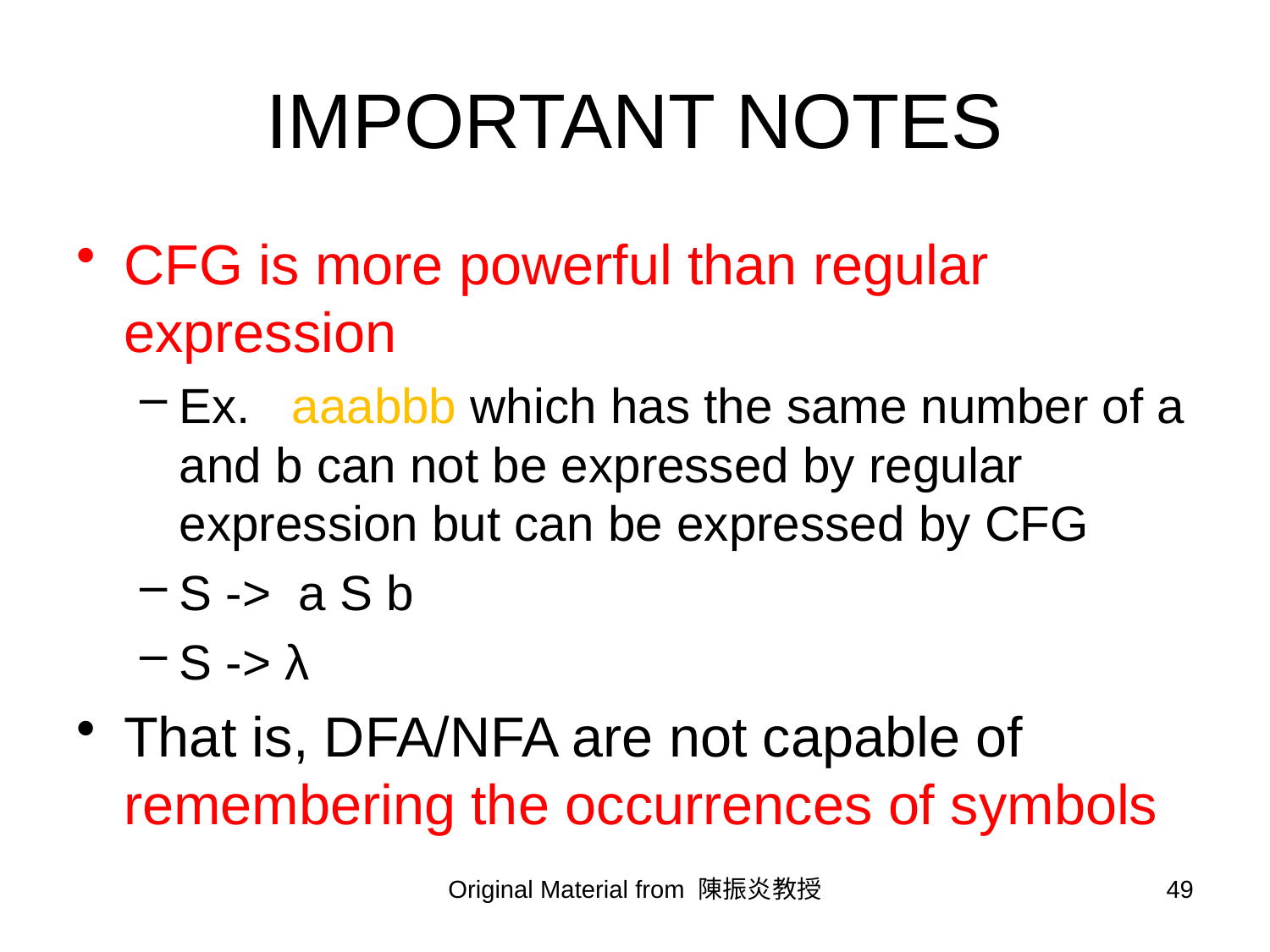

# IMPORTANT NOTES
CFG is more powerful than regular expression
Ex.   aaabbb which has the same number of a and b can not be expressed by regular expression but can be expressed by CFG
S ->  a S b
S -> λ
That is, DFA/NFA are not capable of remembering the occurrences of symbols
Original Material from 陳振炎教授
49